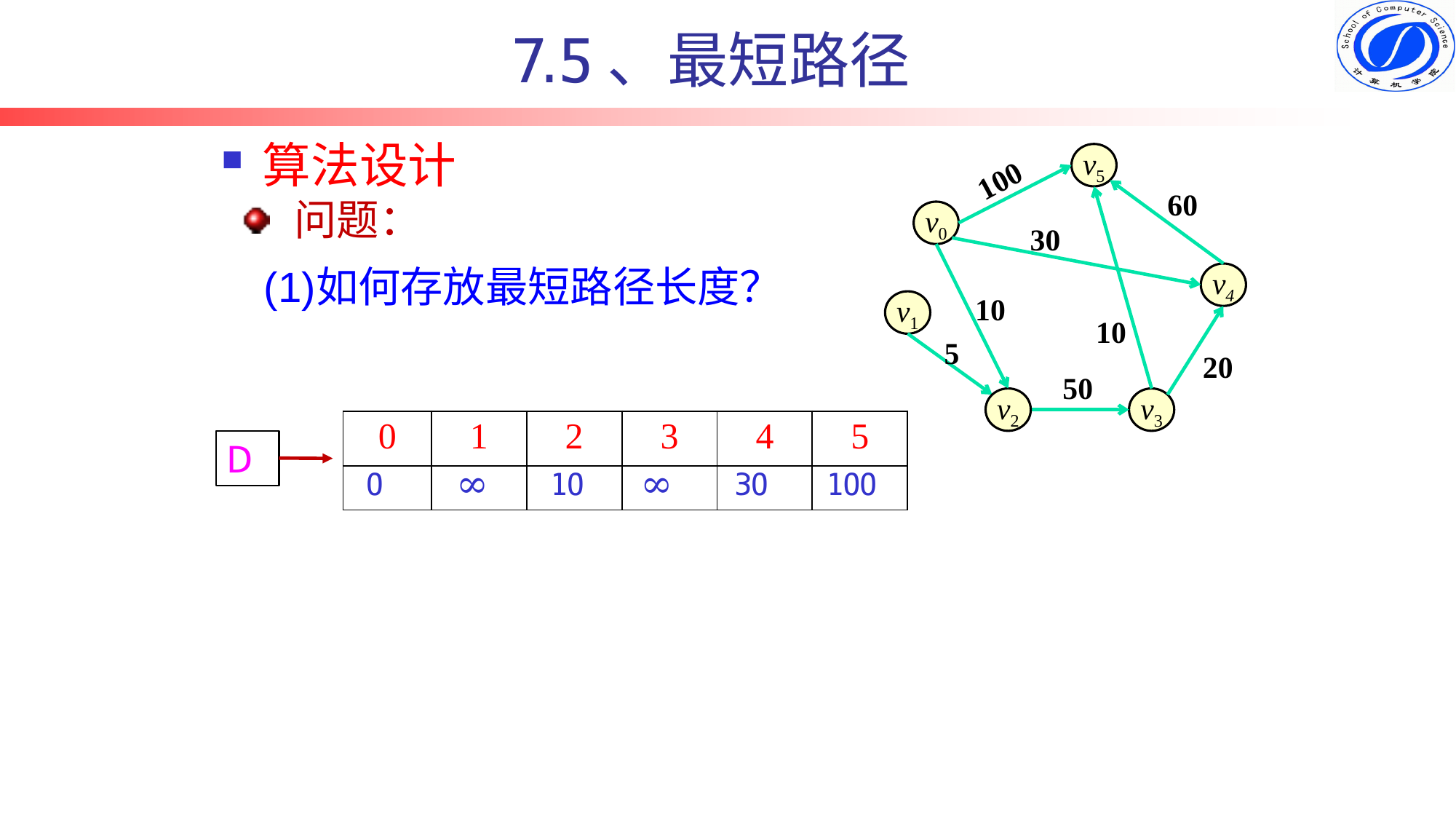

7.5、最短路径
算法设计
v5
100
60
v0
30
v4
10
v1
10
5
20
50
v2
v3
问题：
如何存放最短路径长度？
| 0 | 1 | 2 | 3 | 4 | 5 |
| --- | --- | --- | --- | --- | --- |
|  |  |  |  |  |  |
D
0
∞
10
∞
30
100